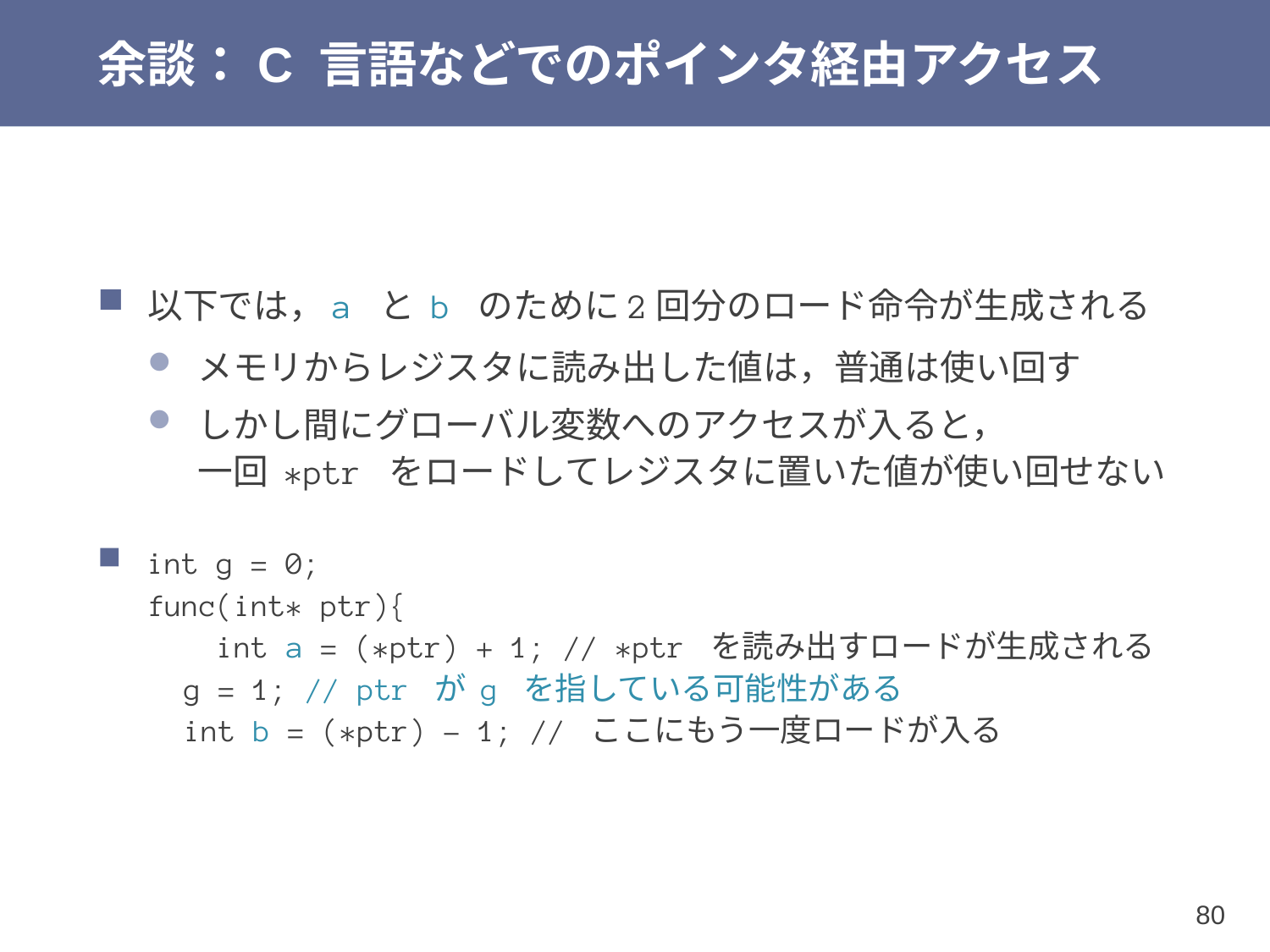

# 余談：C 言語などでのポインタ経由アクセス
以下では，a と b のために2回分のロード命令が生成される
メモリからレジスタに読み出した値は，普通は使い回す
しかし間にグローバル変数へのアクセスが入ると，
一回 *ptr をロードしてレジスタに置いた値が使い回せない
int g = 0;
func(int* ptr){
    int a = (*ptr) + 1; // *ptr を読み出すロードが生成される
    g = 1; // ptr が g を指している可能性がある
    int b = (*ptr) - 1; // ここにもう一度ロードが入る